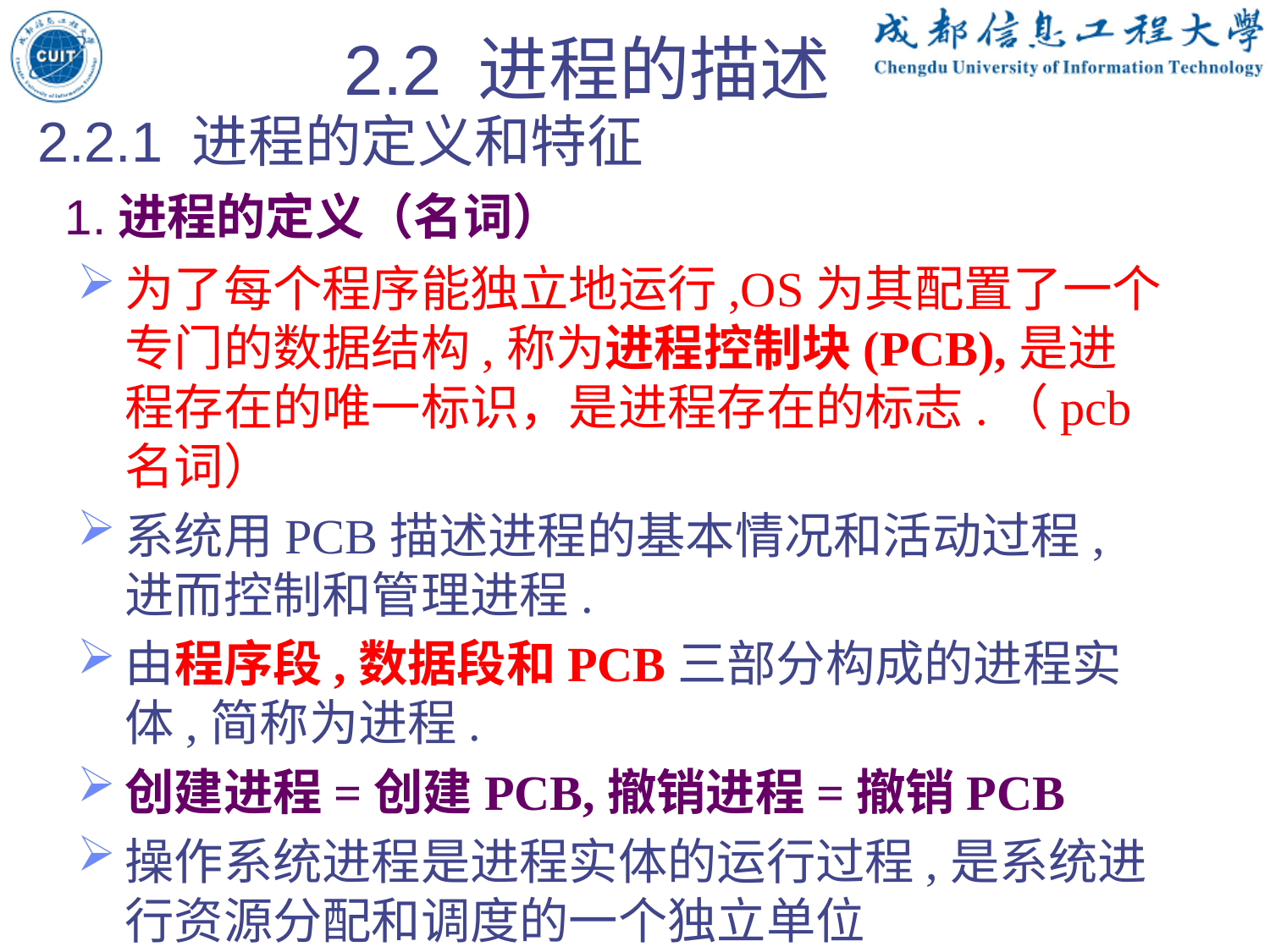

2.2 进程的描述
2.2.1 进程的定义和特征
  1.进程的定义（名词）
为了每个程序能独立地运行,OS为其配置了一个专门的数据结构,称为进程控制块(PCB),是进程存在的唯一标识，是进程存在的标志.（pcb名词）
系统用PCB描述进程的基本情况和活动过程,进而控制和管理进程.
由程序段,数据段和PCB三部分构成的进程实体,简称为进程.
创建进程=创建PCB,撤销进程=撤销PCB
操作系统进程是进程实体的运行过程,是系统进行资源分配和调度的一个独立单位